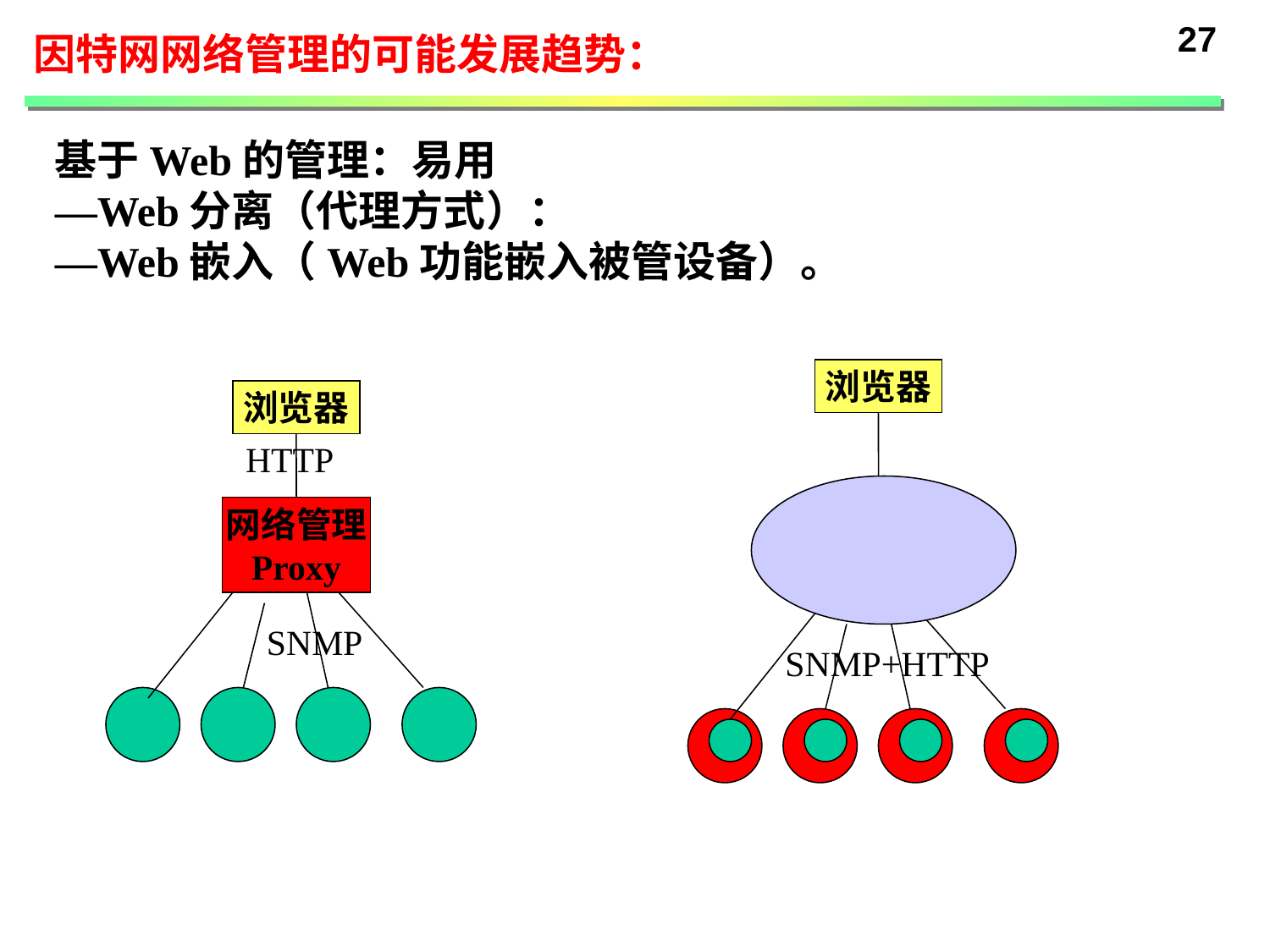

27
因特网网络管理的可能发展趋势：

基于Web的管理：易用
—Web分离（代理方式）：
—Web嵌入（Web功能嵌入被管设备）。
浏览器

SNMP+HTTP

浏览器
HTTP

网络管理
Proxy

SNMP